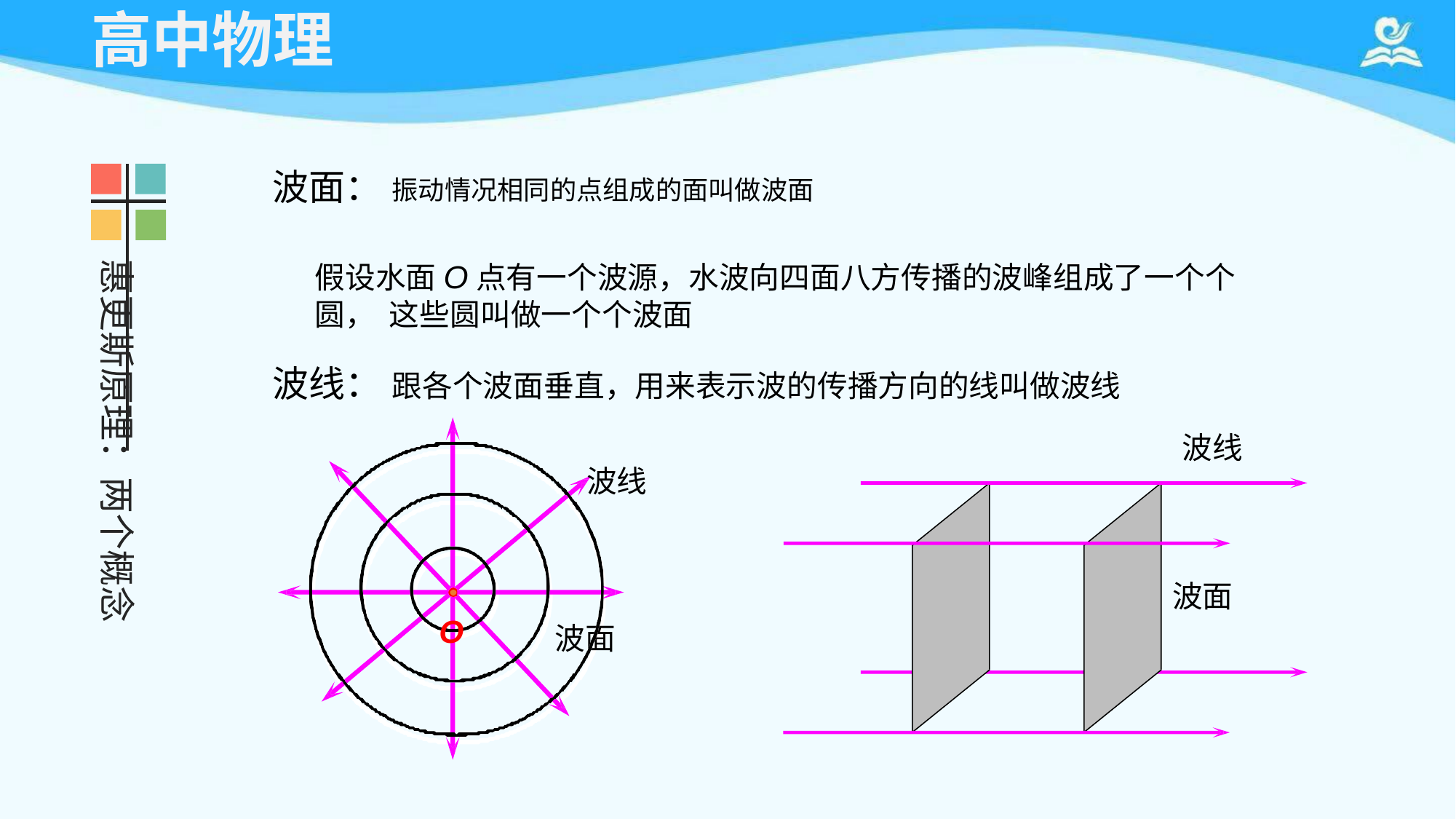

# 高中物理
波面： 振动情况相同的点组成的面叫做波面

假设水面O点有一个波源，水波向四面八方传播的波峰组成了一个个圆，  这些圆叫做一个个波面
波线： 跟各个波面垂直，用来表示波的传播方向的线叫做波线
波线
波线

惠更斯原理：两个概念

波面

O
波面